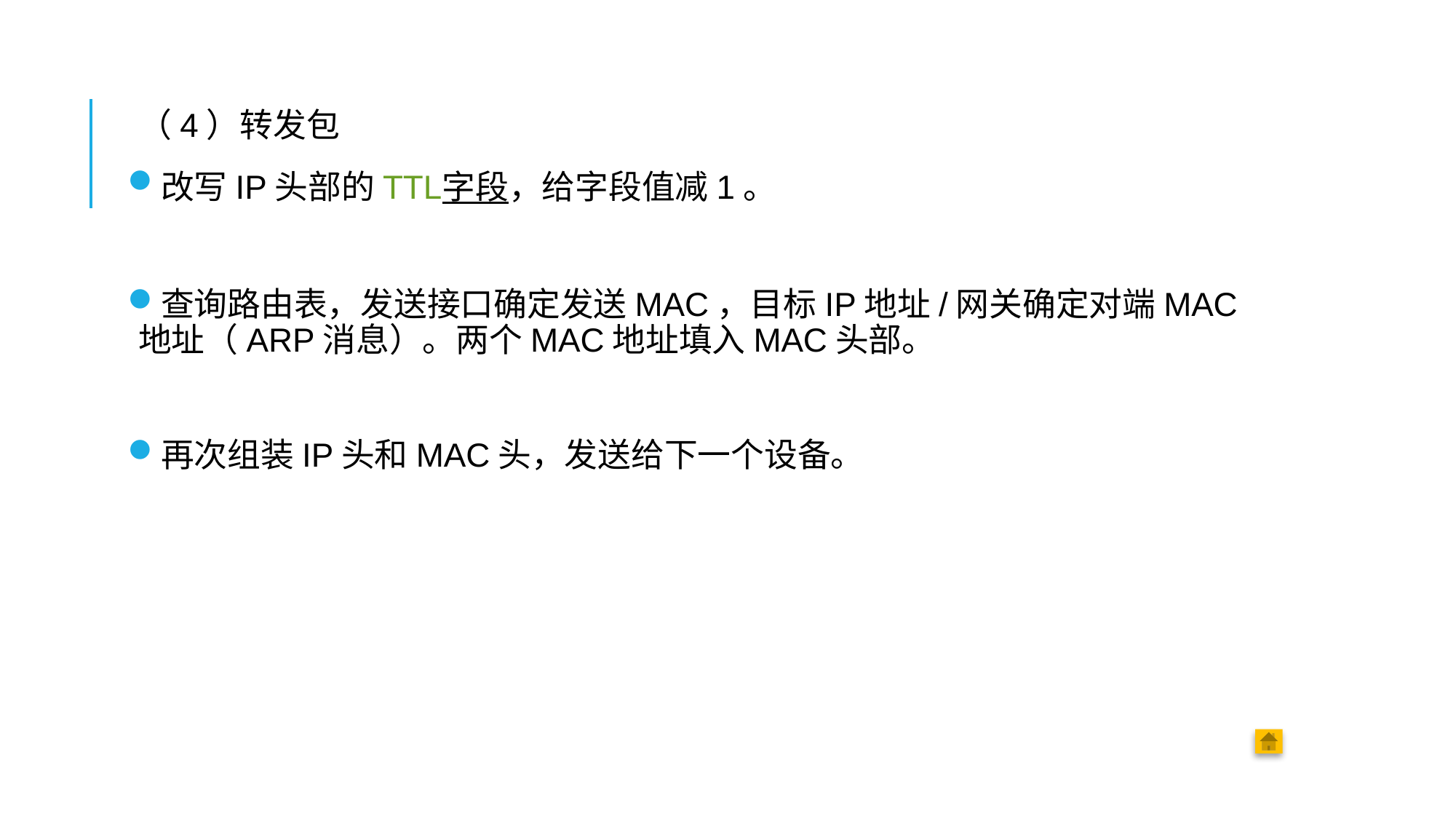

（4）转发包
改写IP头部的TTL字段，给字段值减1。

查询路由表，发送接口确定发送MAC，目标IP地址/网关确定对端MAC地址（ARP消息）。两个MAC地址填入MAC头部。

再次组装IP头和MAC头，发送给下一个设备。